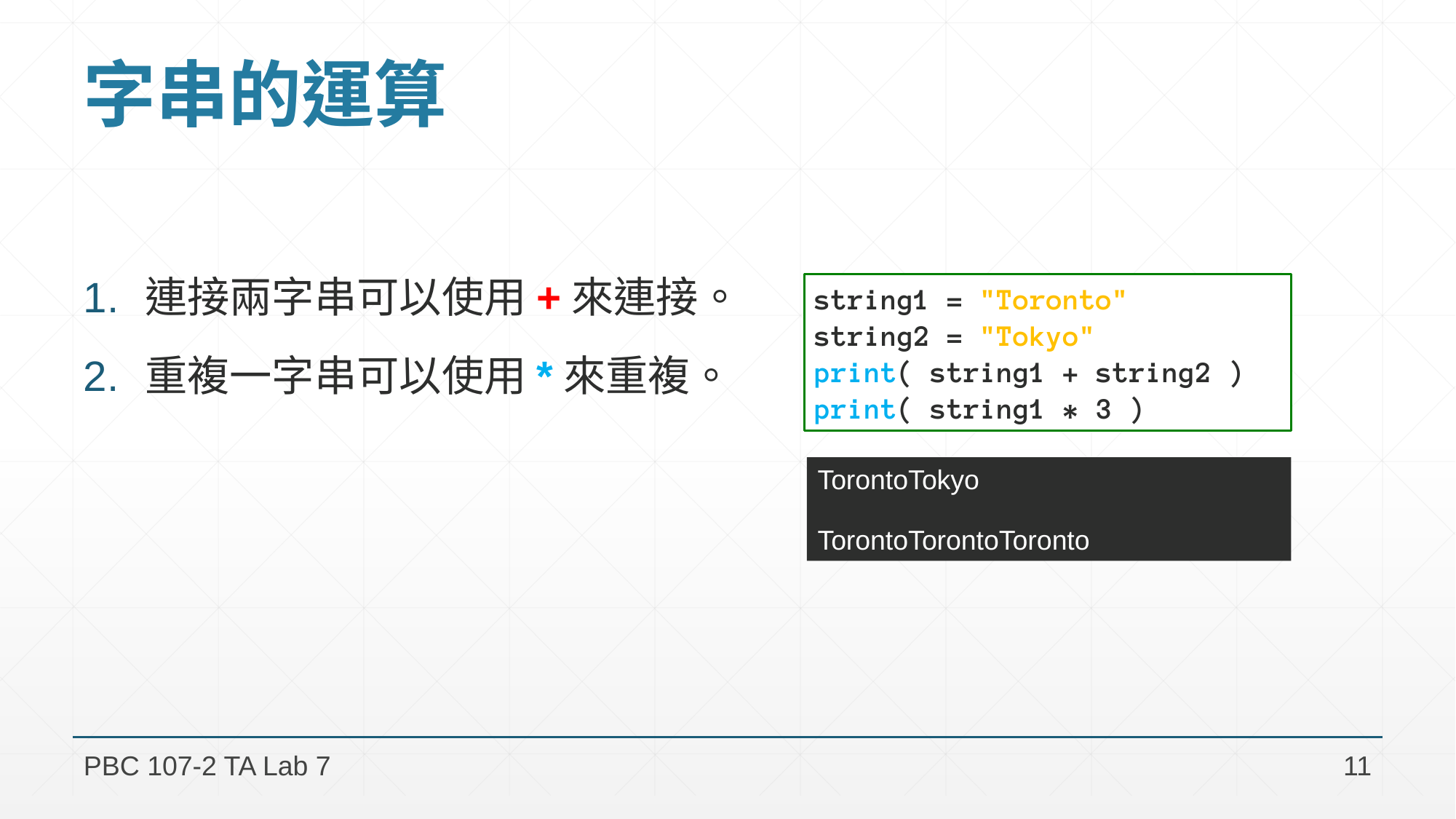

# 字串的運算

連接兩字串可以使用+來連接。
重複一字串可以使用*來重複。
string1 = "Toronto"
string2 = "Tokyo"
print( string1 + string2 )
print( string1 * 3 )
TorontoTokyo
TorontoTorontoToronto
PBC 107-2 TA Lab 7
11